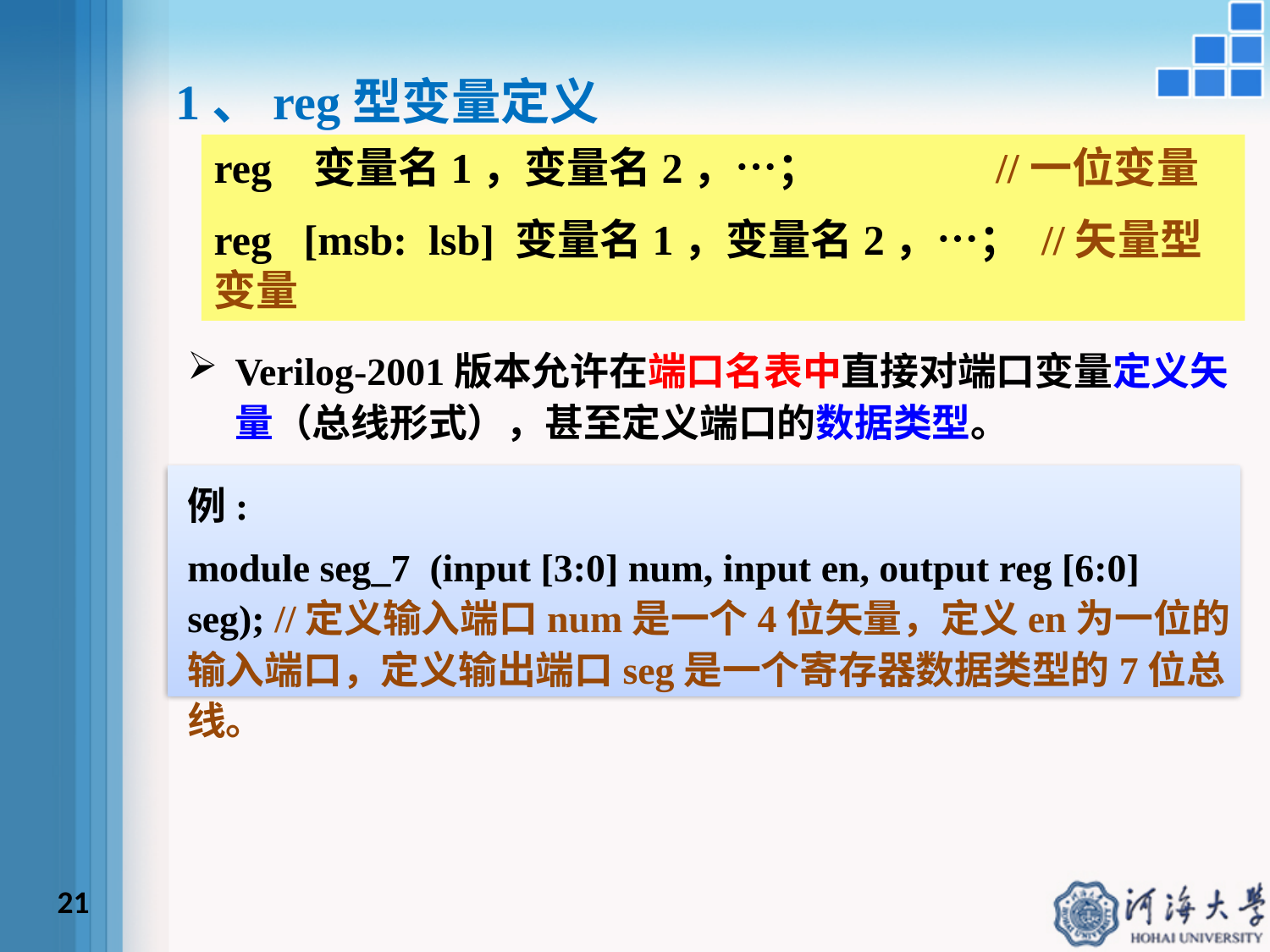

1、reg型变量定义
reg   变量名1，变量名2，…；		 //一位变量
reg   [msb:  lsb] 变量名1，变量名2，…； //矢量型变量
Verilog-2001版本允许在端口名表中直接对端口变量定义矢量（总线形式），甚至定义端口的数据类型。
例:
module seg_7  (input [3:0] num, input en, output reg [6:0]  seg); //定义输入端口num是一个4位矢量，定义en为一位的输入端口，定义输出端口seg是一个寄存器数据类型的7位总线。

21